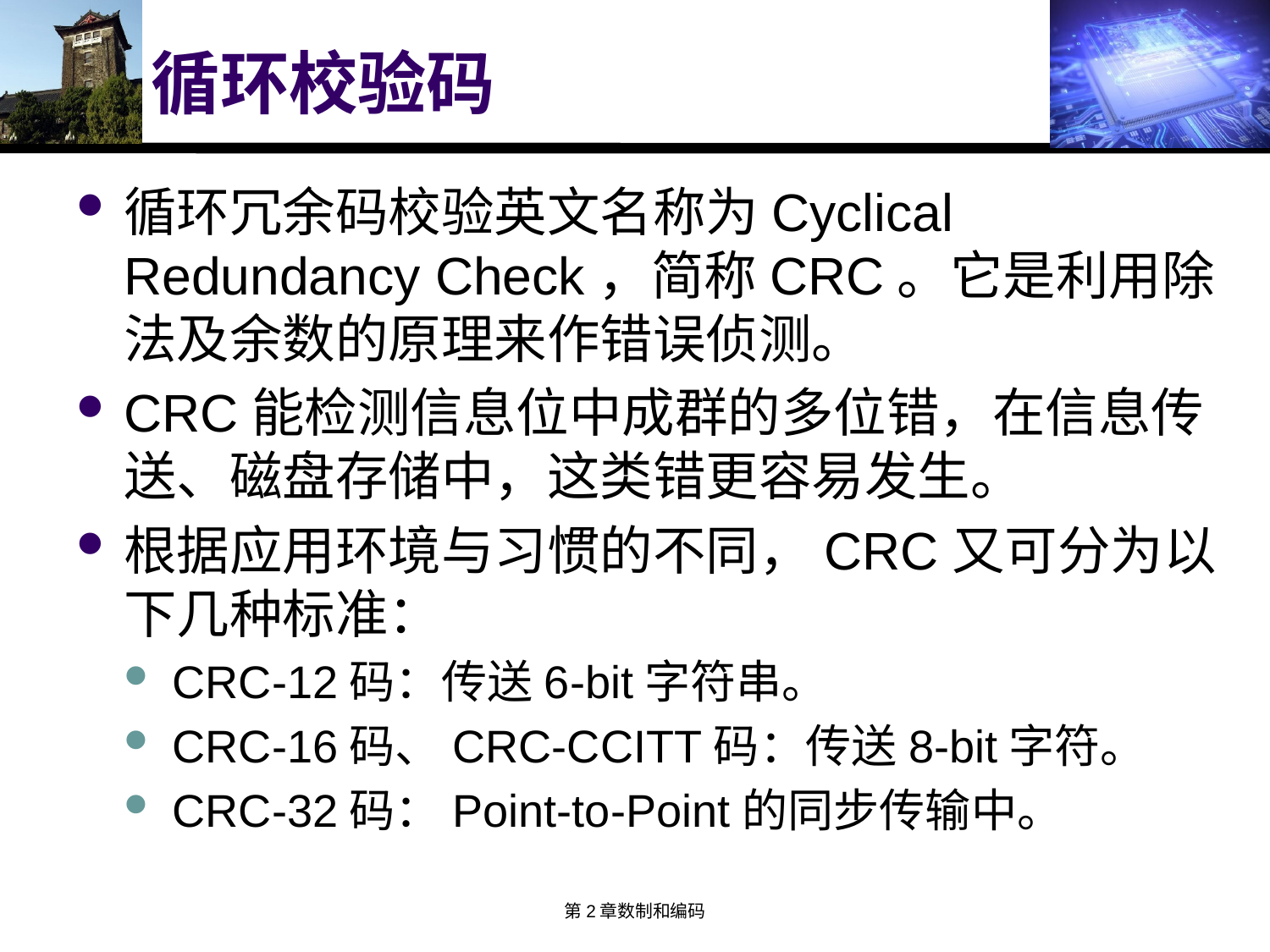

# 循环校验码
循环冗余码校验英文名称为Cyclical Redundancy Check，简称CRC。它是利用除法及余数的原理来作错误侦测。
CRC能检测信息位中成群的多位错，在信息传送、磁盘存储中，这类错更容易发生。
根据应用环境与习惯的不同，CRC又可分为以下几种标准：
CRC-12码：传送6-bit字符串。
CRC-16码、CRC-CCITT码：传送8-bit字符。
CRC-32码：Point-to-Point的同步传输中。

第2章数制和编码
69